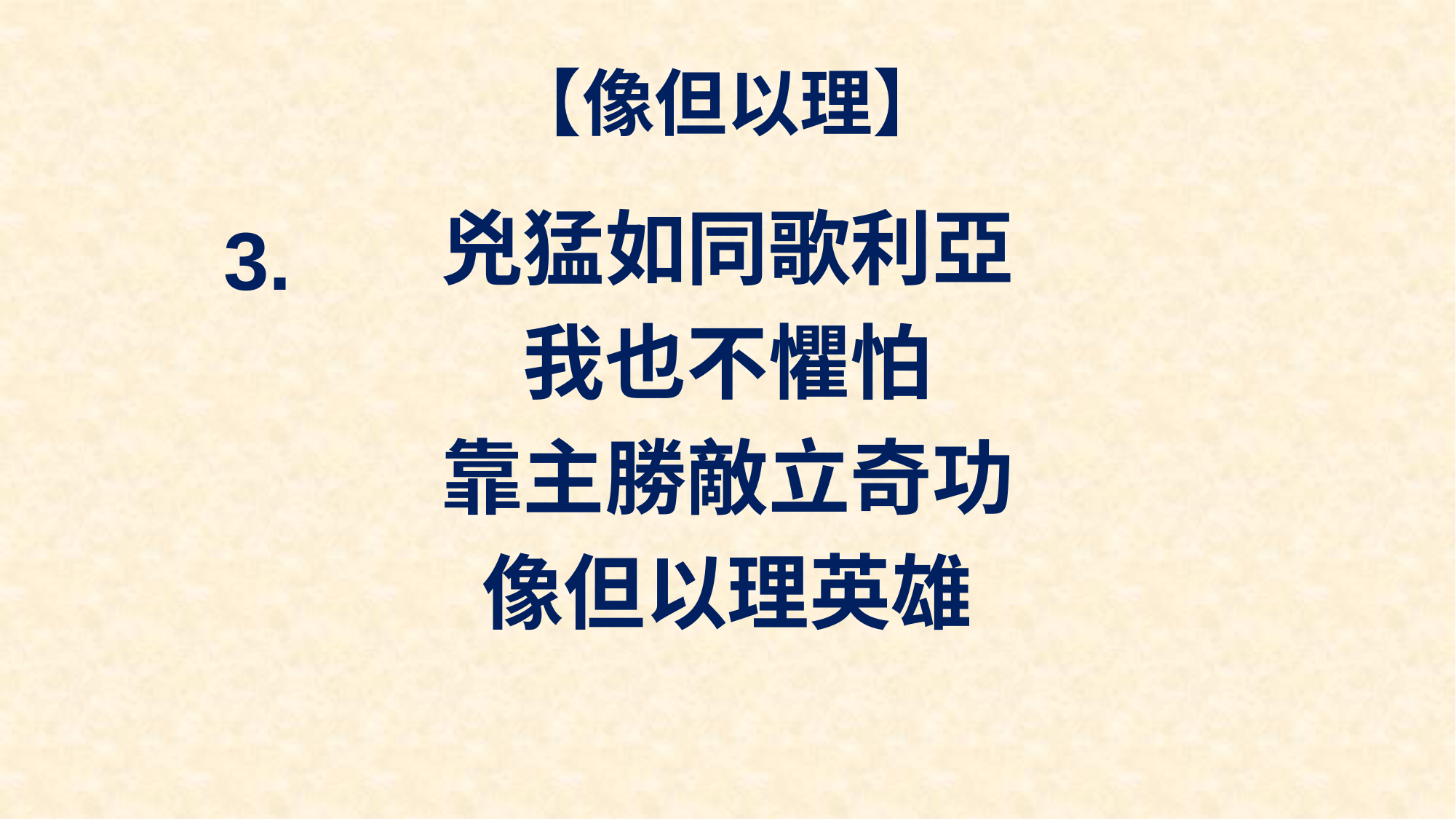

# 【像但以理】
兇猛如同歌利亞
我也不懼怕
靠主勝敵立奇功
像但以理英雄
3.